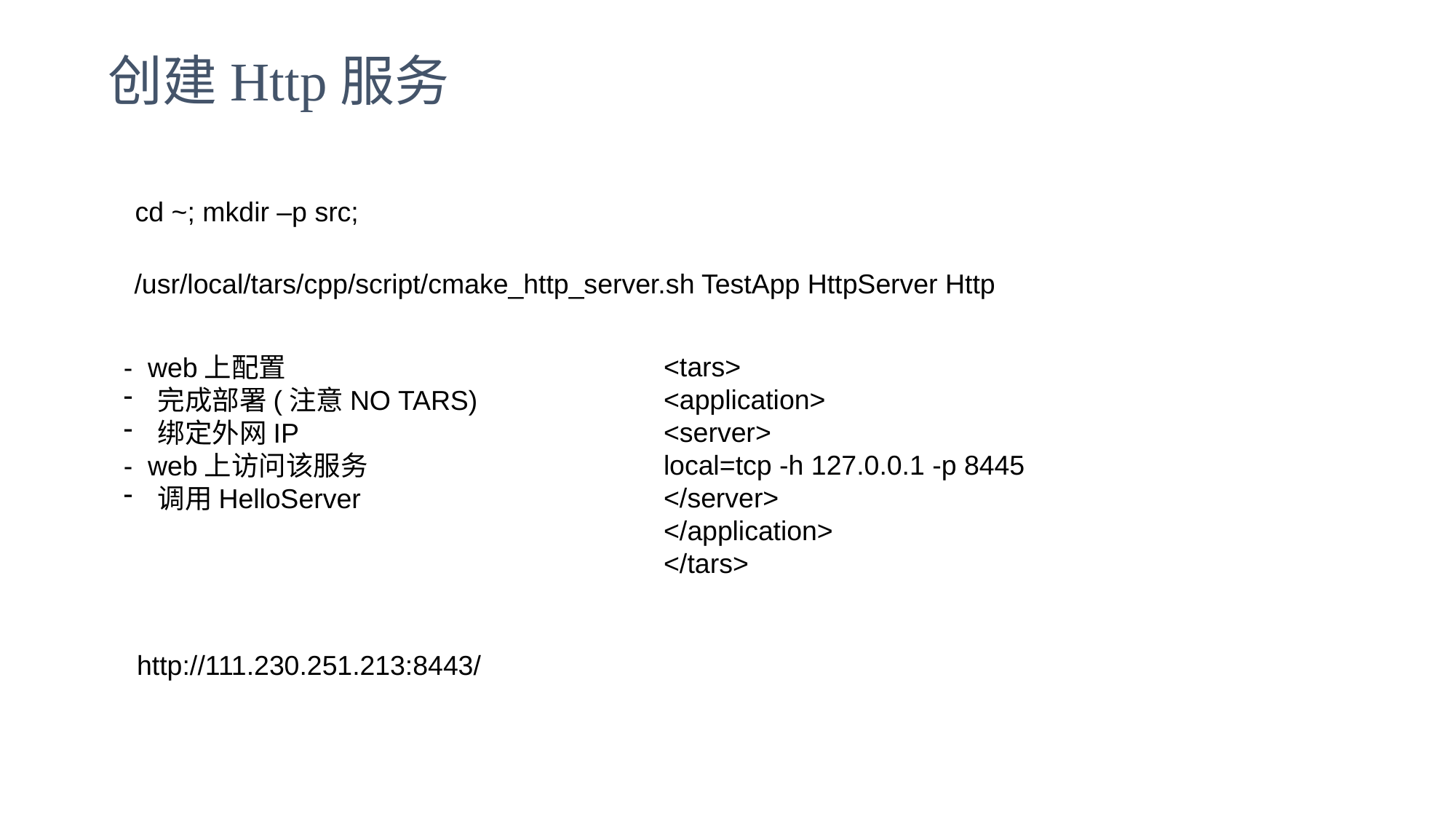

创建Http服务
cd ~; mkdir –p src;
/usr/local/tars/cpp/script/cmake_http_server.sh TestApp HttpServer Http
<tars>
<application>
<server>
local=tcp -h 127.0.0.1 -p 8445
</server>
</application>
</tars>
-  web上配置
完成部署(注意NO TARS)
绑定外网IP
-  web上访问该服务
调用HelloServer
http://111.230.251.213:8443/